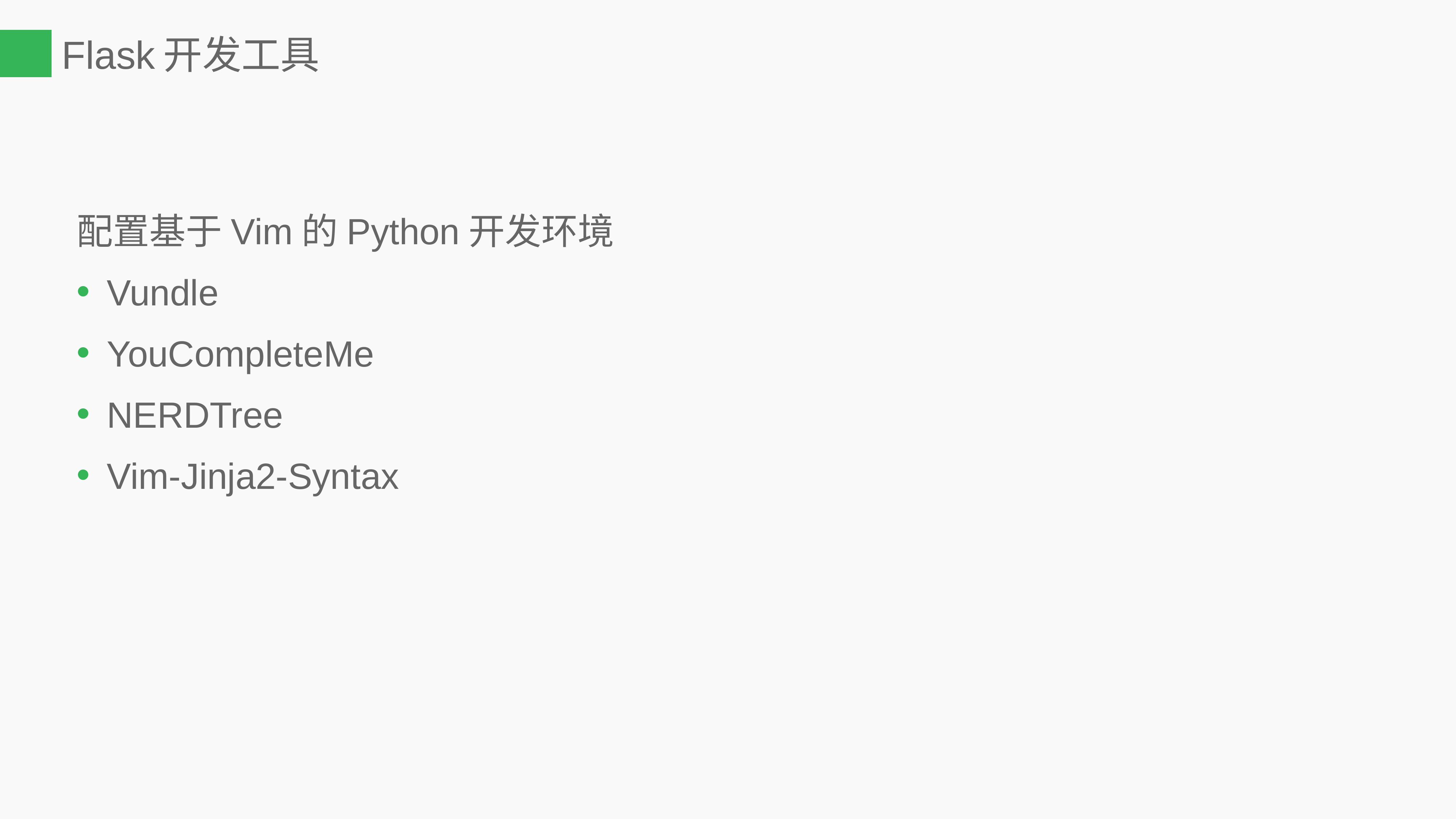

# Flask开发工具
配置基于Vim的Python开发环境
Vundle
YouCompleteMe
NERDTree
Vim-Jinja2-Syntax